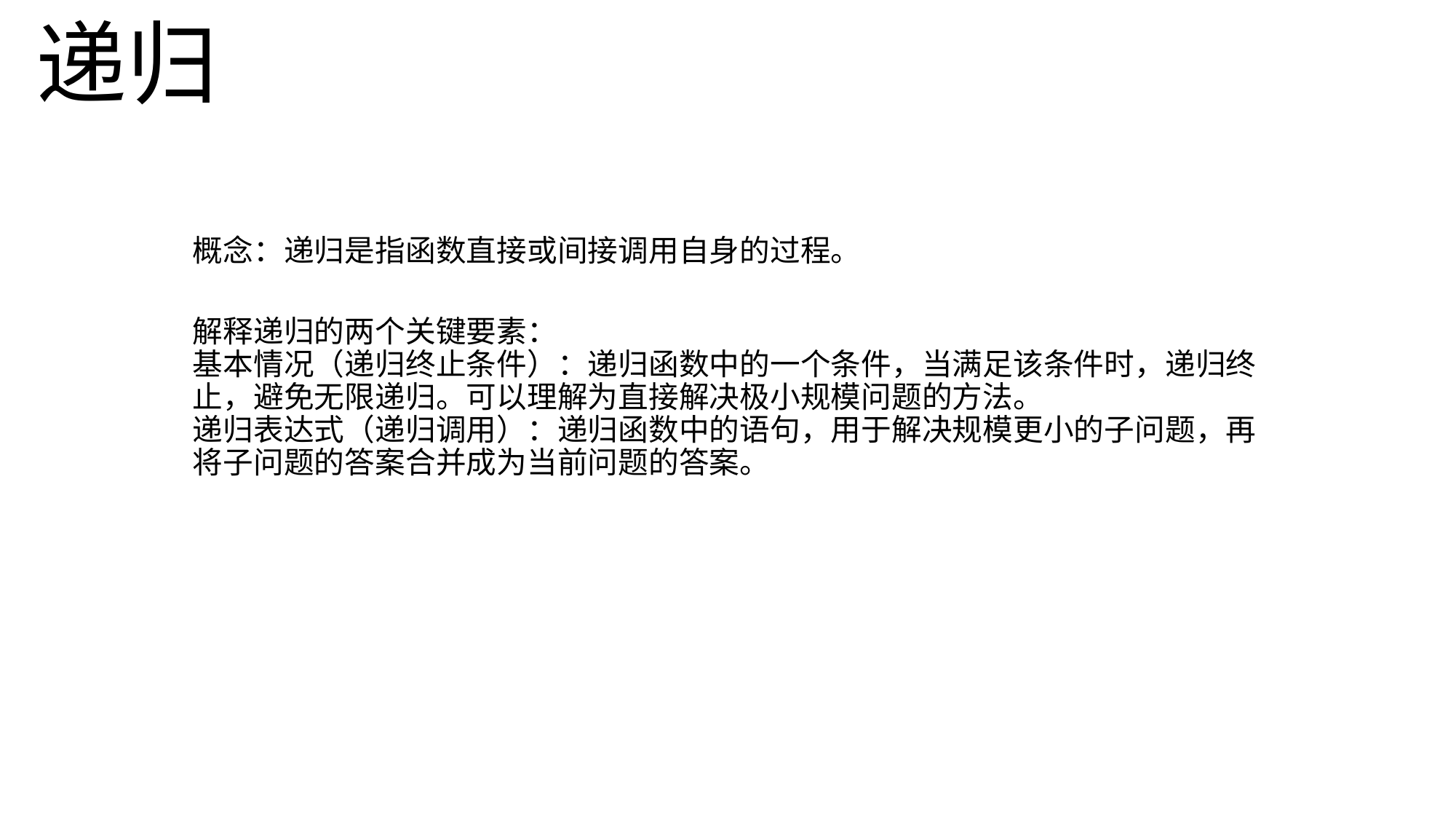

# 递归
概念：递归是指函数直接或间接调用自身的过程。
解释递归的两个关键要素：
基本情况（递归终止条件）：递归函数中的一个条件，当满足该条件时，递归终止，避免无限递归。可以理解为直接解决极小规模问题的方法。
递归表达式（递归调用）：递归函数中的语句，用于解决规模更小的子问题，再将子问题的答案合并成为当前问题的答案。